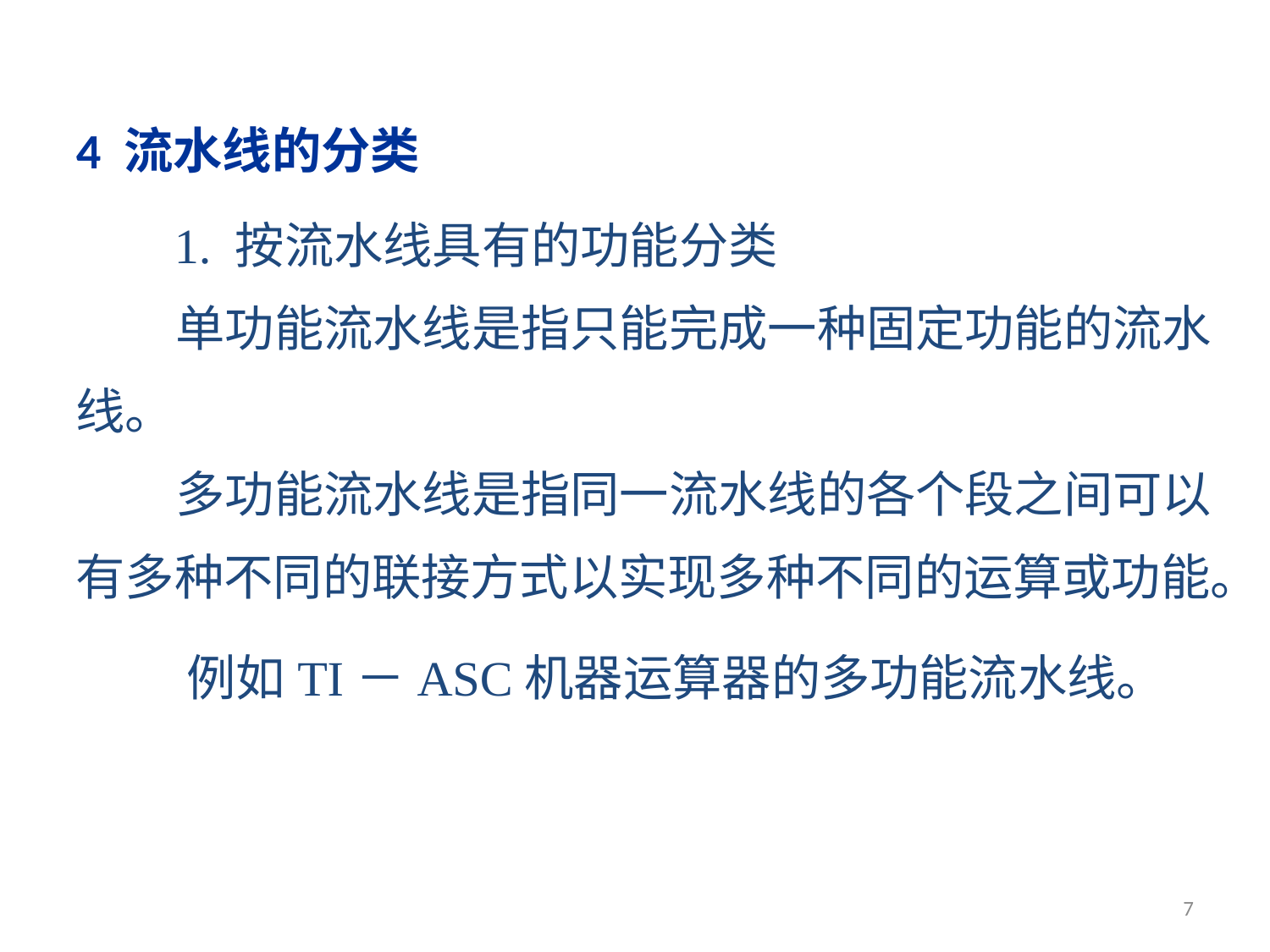

4 流水线的分类
        1. 按流水线具有的功能分类
        单功能流水线是指只能完成一种固定功能的流水线。
        多功能流水线是指同一流水线的各个段之间可以有多种不同的联接方式以实现多种不同的运算或功能。
         例如TI－ASC机器运算器的多功能流水线。
7